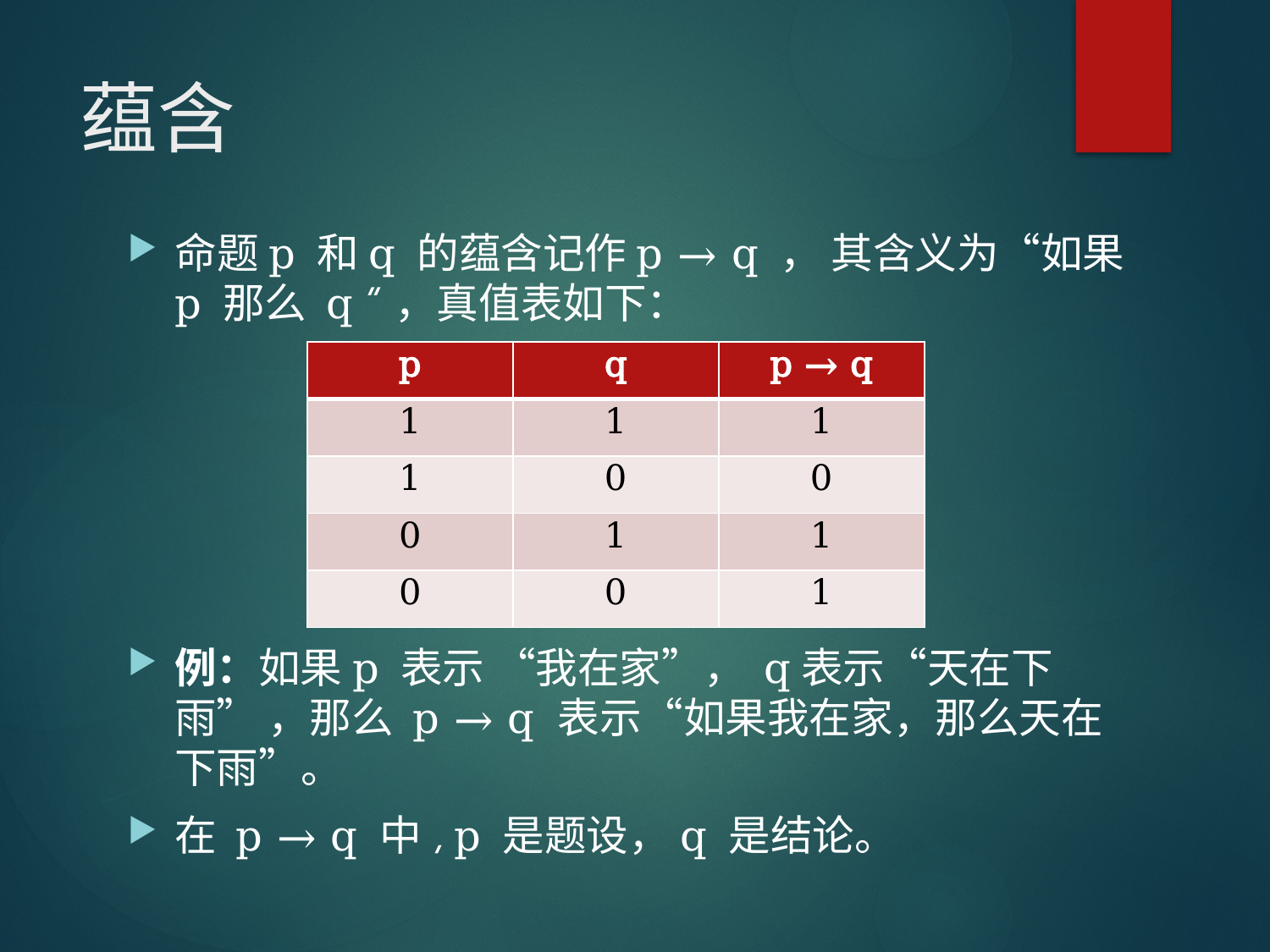

# 蕴含
命题p 和q 的蕴含记作p → q ， 其含义为“如果 p 那么 q ”，真值表如下：

例：如果p 表示 “我在家”， q表示“天在下雨” ，那么 p → q 表示“如果我在家，那么天在下雨”。
在 p → q 中, p 是题设，q 是结论。

| p | q | p → q |
| --- | --- | --- |
| 1 | 1 | 1 |
| 1 | 0 | 0 |
| 0 | 1 | 1 |
| 0 | 0 | 1 |